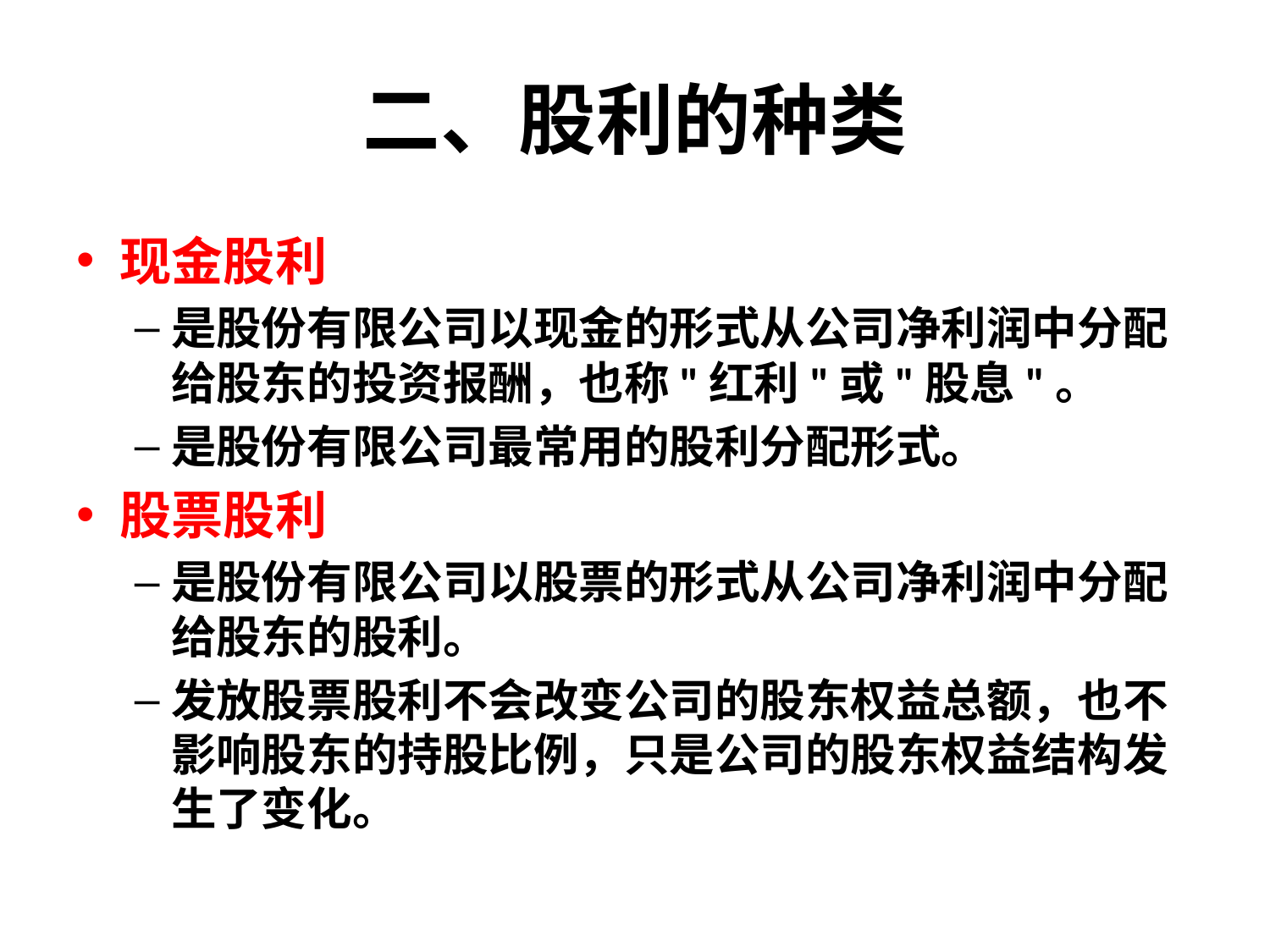

二、股利的种类
现金股利
是股份有限公司以现金的形式从公司净利润中分配给股东的投资报酬，也称"红利"或"股息"。
是股份有限公司最常用的股利分配形式。
股票股利
是股份有限公司以股票的形式从公司净利润中分配给股东的股利。
发放股票股利不会改变公司的股东权益总额，也不影响股东的持股比例，只是公司的股东权益结构发生了变化。